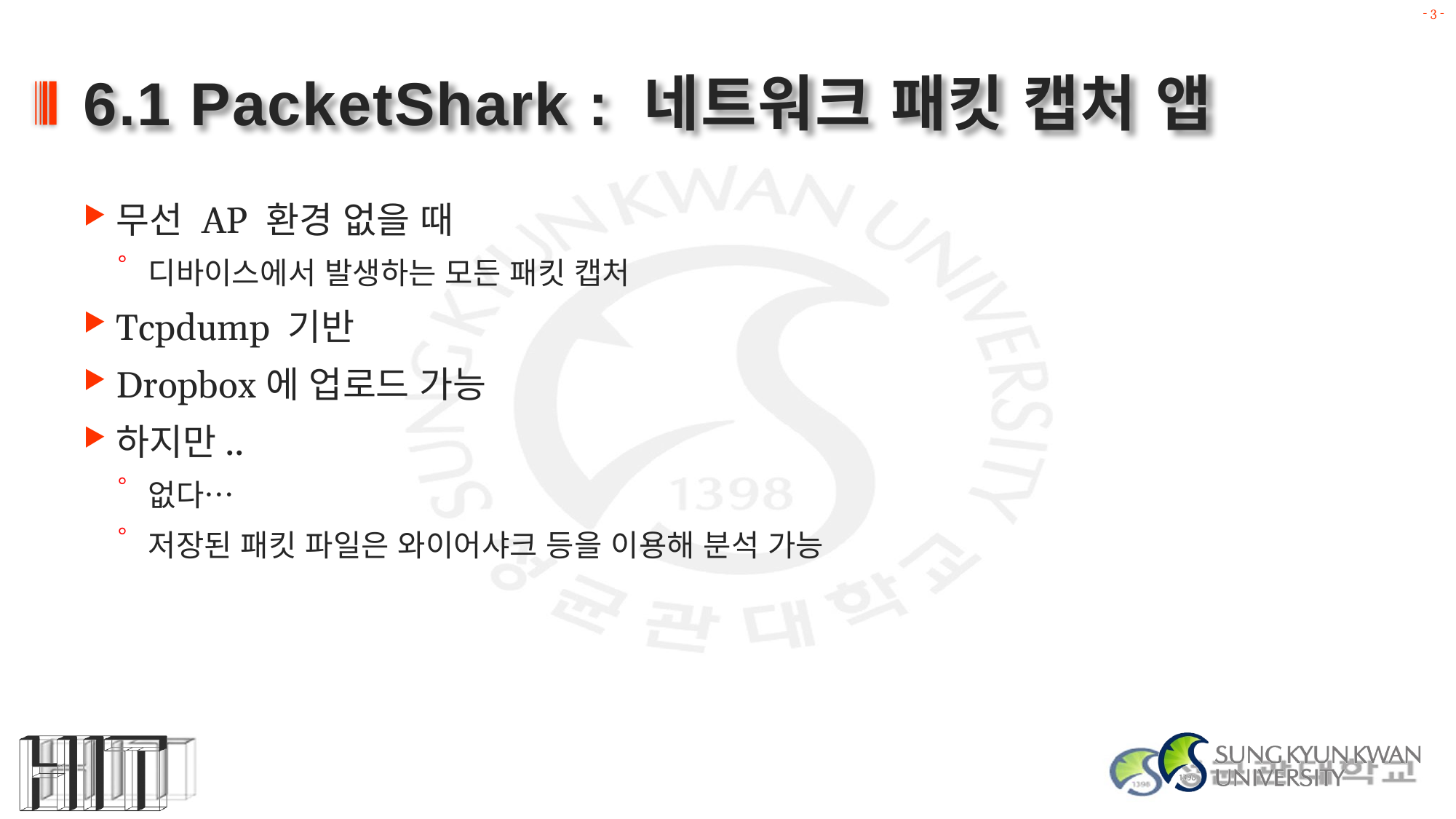

# 6.1 PacketShark : 네트워크 패킷 캡처 앱
무선 AP 환경 없을 때
디바이스에서 발생하는 모든 패킷 캡처
Tcpdump 기반
Dropbox에 업로드 가능
하지만..
없다…
저장된 패킷 파일은 와이어샤크 등을 이용해 분석 가능